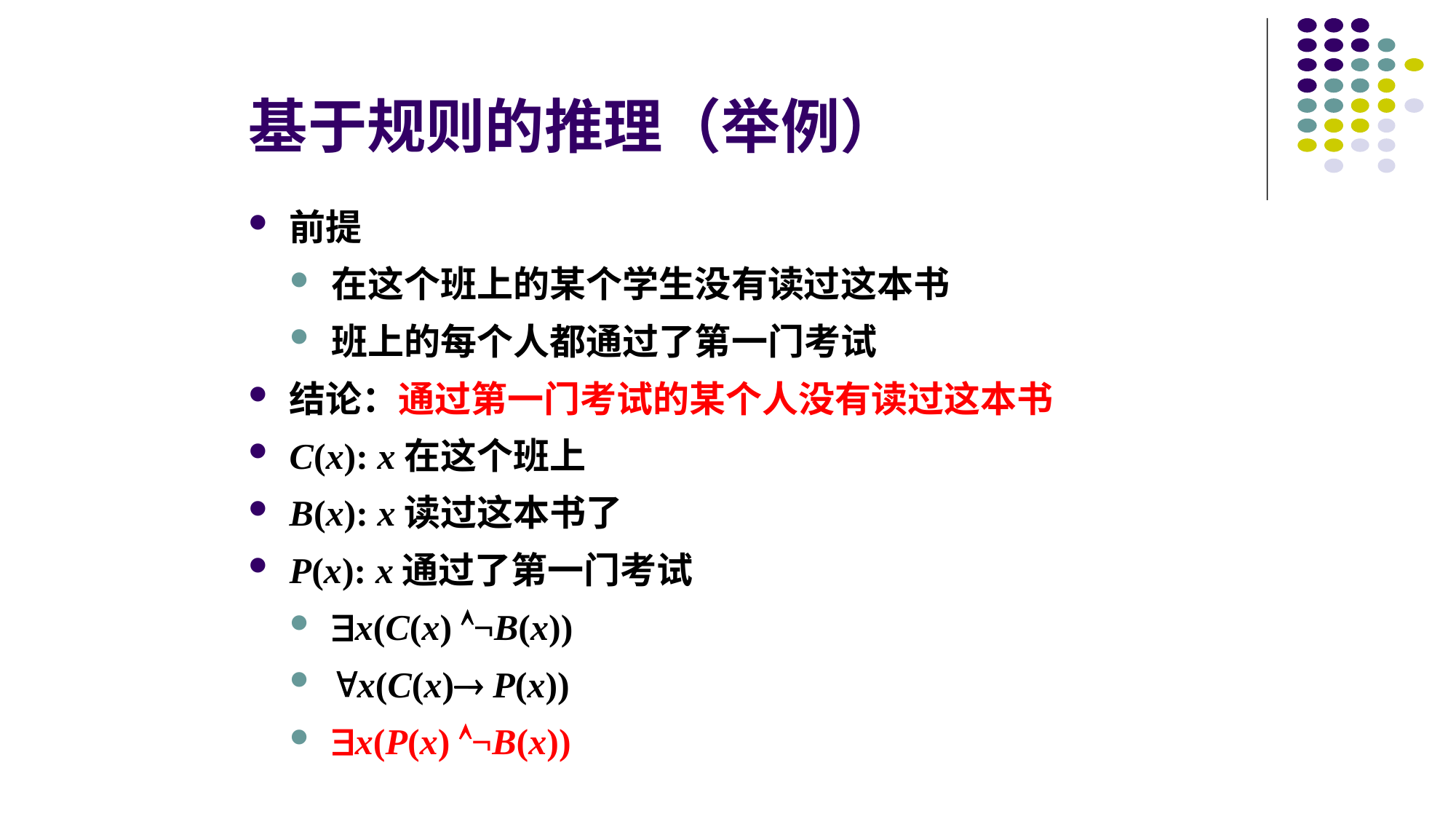

基于规则的推理（举例）
前提
在这个班上的某个学生没有读过这本书
班上的每个人都通过了第一门考试
结论：通过第一门考试的某个人没有读过这本书
C(x): x在这个班上
B(x): x读过这本书了
P(x): x通过了第一门考试
∃x(C(x) ∧¬B(x))
∀x(C(x)→ P(x))
∃x(P(x) ∧¬B(x))